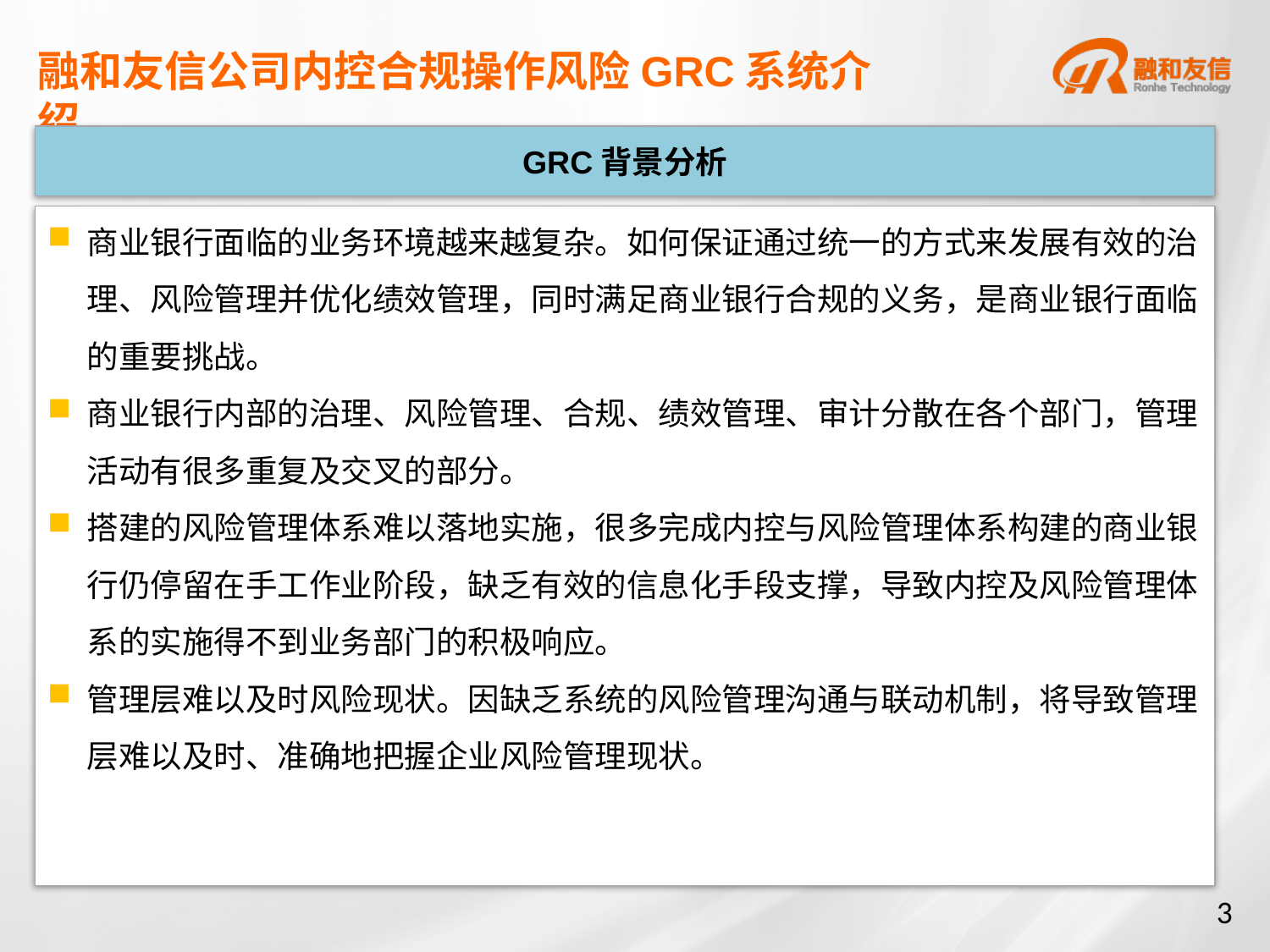

# 融和友信公司内控合规操作风险GRC系统介绍
GRC背景分析
商业银行面临的业务环境越来越复杂。如何保证通过统一的方式来发展有效的治理、风险管理并优化绩效管理，同时满足商业银行合规的义务，是商业银行面临的重要挑战。
商业银行内部的治理、风险管理、合规、绩效管理、审计分散在各个部门，管理活动有很多重复及交叉的部分。
搭建的风险管理体系难以落地实施，很多完成内控与风险管理体系构建的商业银行仍停留在手工作业阶段，缺乏有效的信息化手段支撑，导致内控及风险管理体系的实施得不到业务部门的积极响应。
管理层难以及时风险现状。因缺乏系统的风险管理沟通与联动机制，将导致管理层难以及时、准确地把握企业风险管理现状。

3